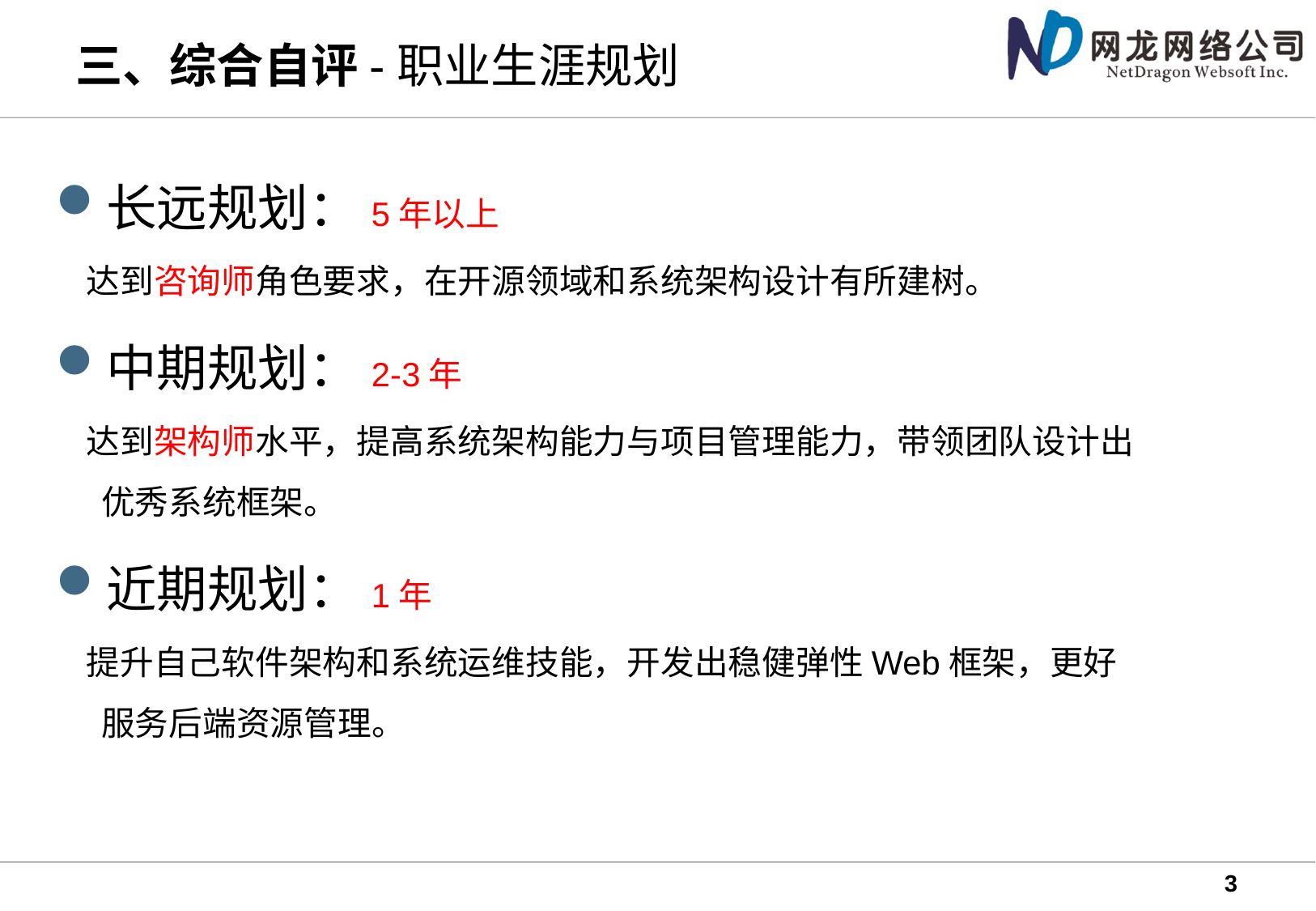

三、综合自评-职业生涯规划
长远规划：5年以上
   达到咨询师角色要求，在开源领域和系统架构设计有所建树。
中期规划：2-3年
   达到架构师水平，提高系统架构能力与项目管理能力，带领团队设计出优秀系统框架。
近期规划：1年
   提升自己软件架构和系统运维技能，开发出稳健弹性Web框架，更好服务后端资源管理。
3